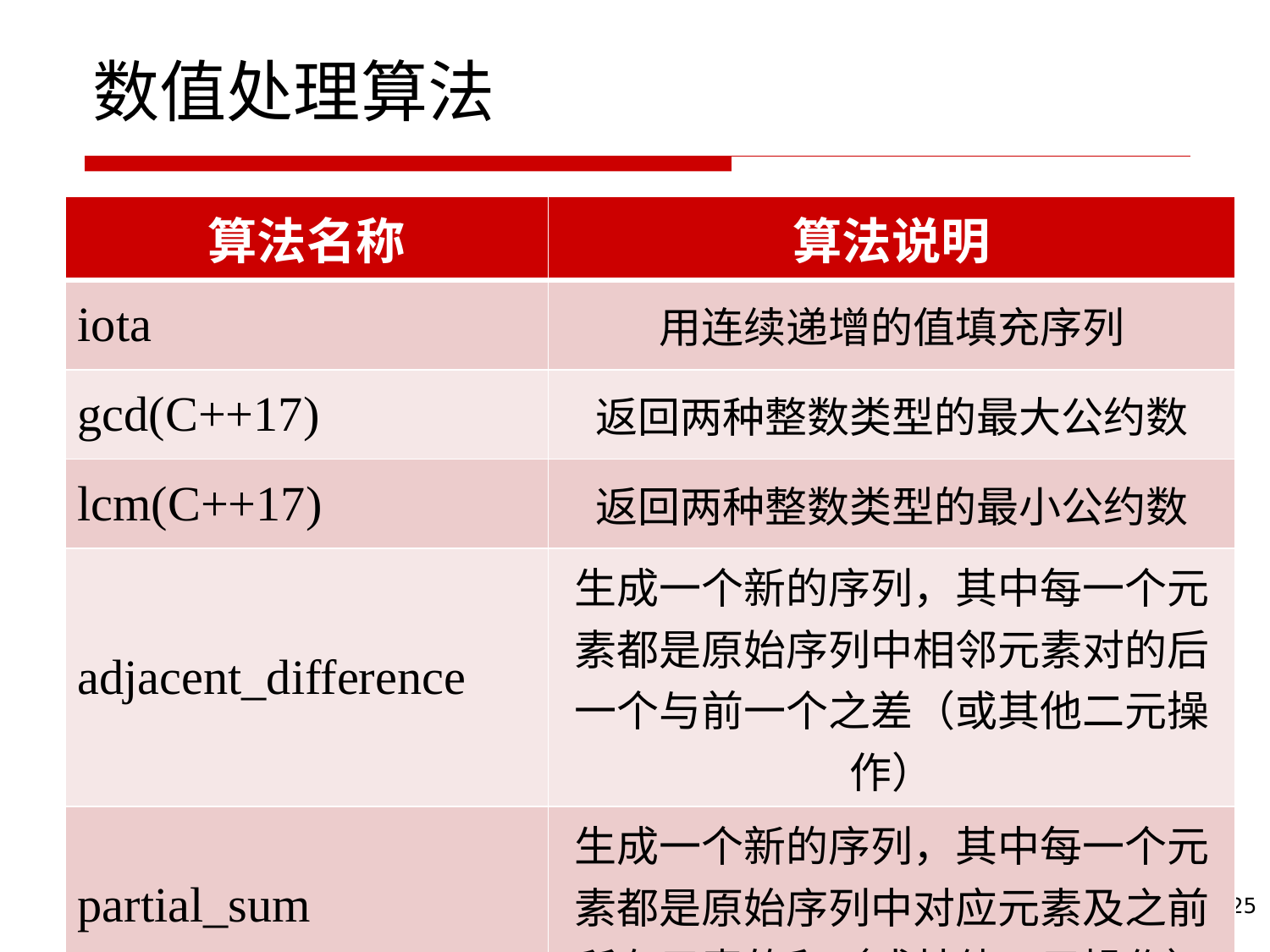

# 数值处理算法
| 算法名称 | 算法说明 |
| --- | --- |
| iota | 用连续递增的值填充序列 |
| gcd(C++17) | 返回两种整数类型的最大公约数 |
| lcm(C++17) | 返回两种整数类型的最小公约数 |
| adjacent\_difference | 生成一个新的序列，其中每一个元素都是原始序列中相邻元素对的后一个与前一个之差（或其他二元操作） |
| partial\_sum | 生成一个新的序列，其中每一个元素都是原始序列中对应元素及之前所有元素的和（或其他二元操作） |
25